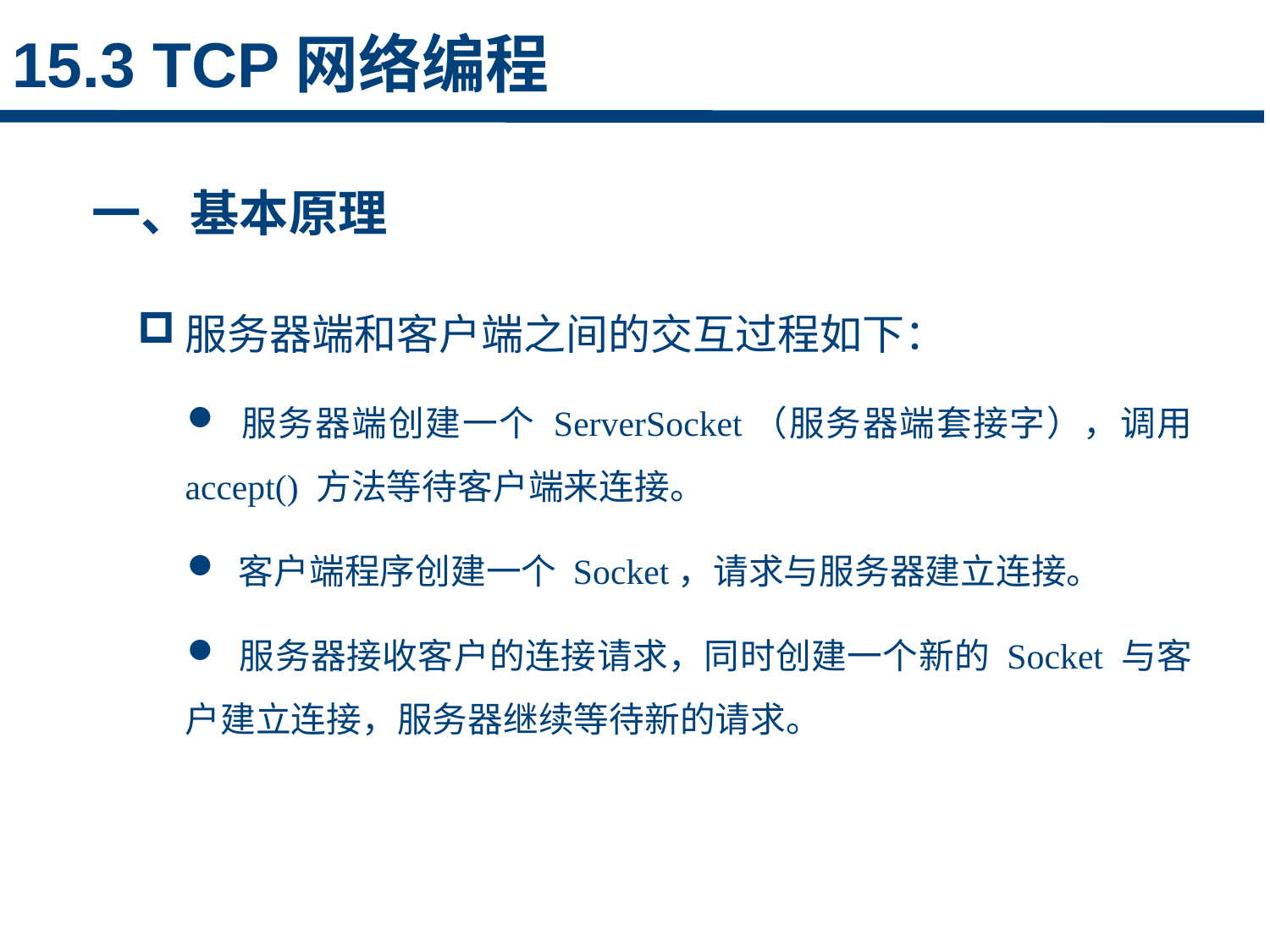

15.3 TCP网络编程
一、基本原理
点击添加文本
服务器端和客户端之间的交互过程如下：
 服务器端创建一个 ServerSocket（服务器端套接字），调用 accept() 方法等待客户端来连接。
 客户端程序创建一个 Socket，请求与服务器建立连接。
 服务器接收客户的连接请求，同时创建一个新的 Socket 与客户建立连接，服务器继续等待新的请求。
点击添加文本
点击添加文本
点击添加文本